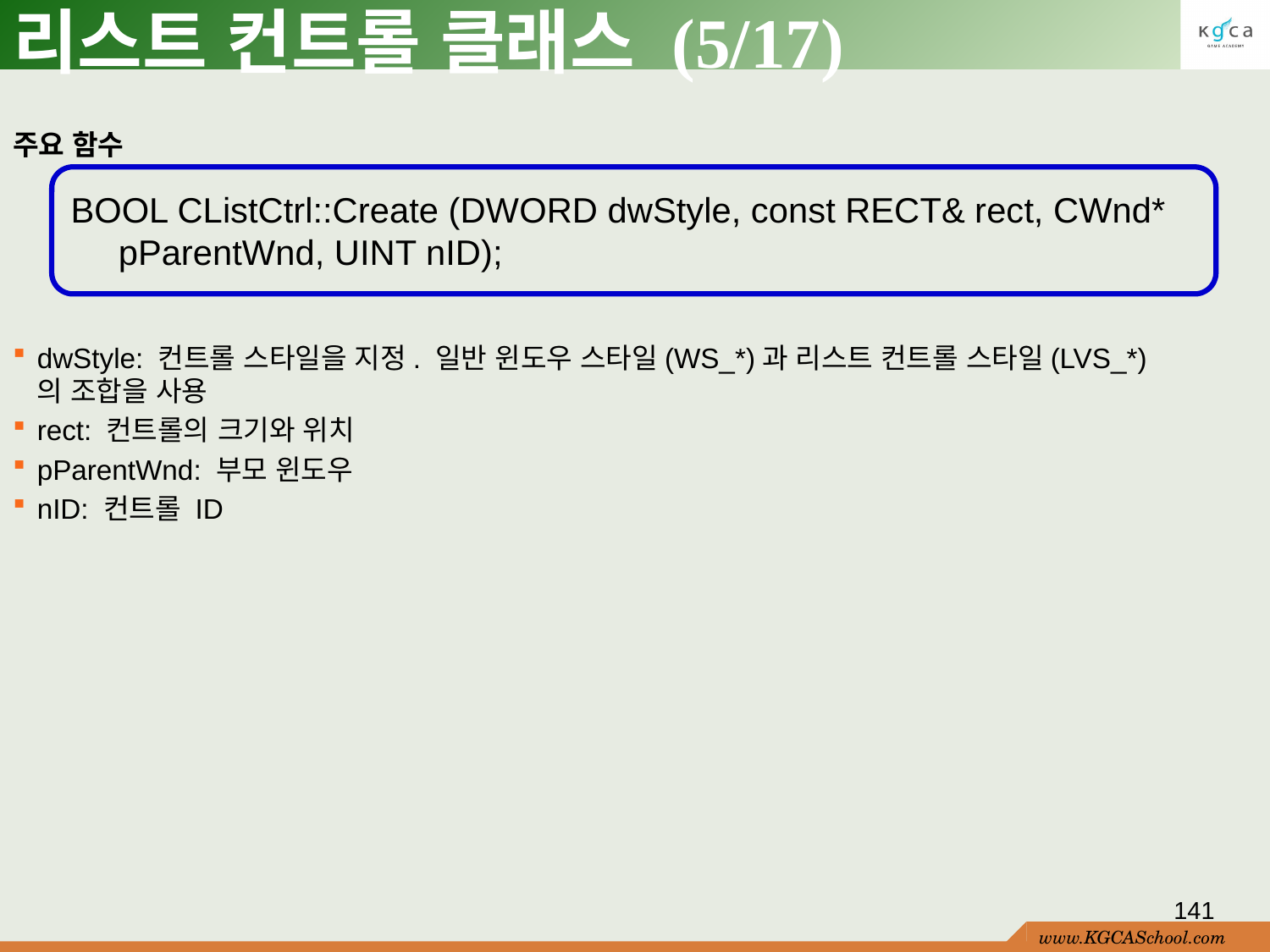

# 리스트 컨트롤 클래스 (5/17)
주요 함수

dwStyle: 컨트롤 스타일을 지정. 일반 윈도우 스타일(WS_*)과 리스트 컨트롤 스타일(LVS_*)의 조합을 사용
rect: 컨트롤의 크기와 위치
pParentWnd: 부모 윈도우
nID: 컨트롤 ID

BOOL CListCtrl::Create (DWORD dwStyle, const RECT& rect, CWnd* pParentWnd, UINT nID);
141